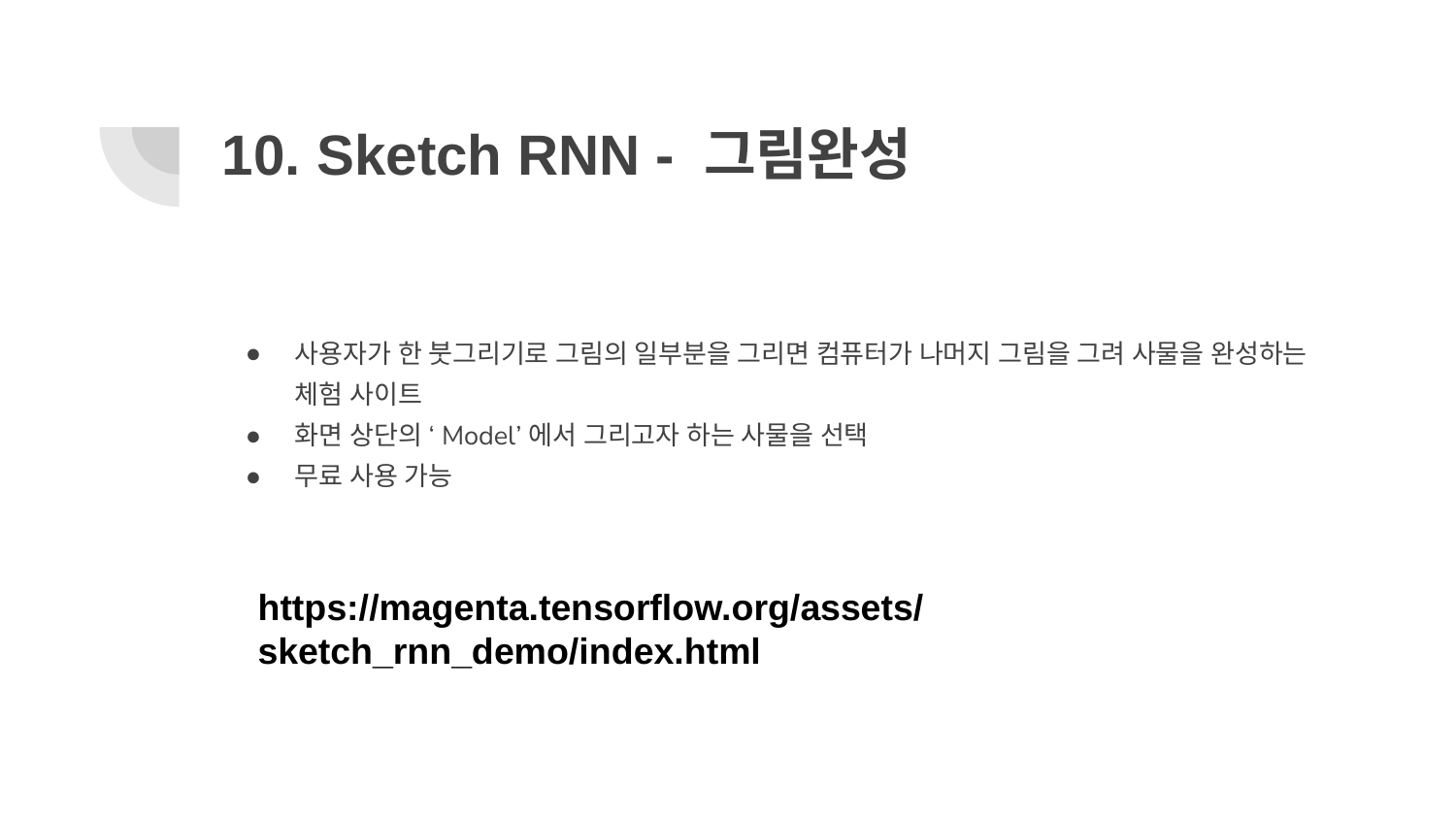

# 10. Sketch RNN - 그림완성
사용자가 한 붓그리기로 그림의 일부분을 그리면 컴퓨터가 나머지 그림을 그려 사물을 완성하는 체험 사이트
화면 상단의 ‘Model’에서 그리고자 하는 사물을 선택
무료 사용 가능
https://magenta.tensorflow.org/assets/sketch_rnn_demo/index.html